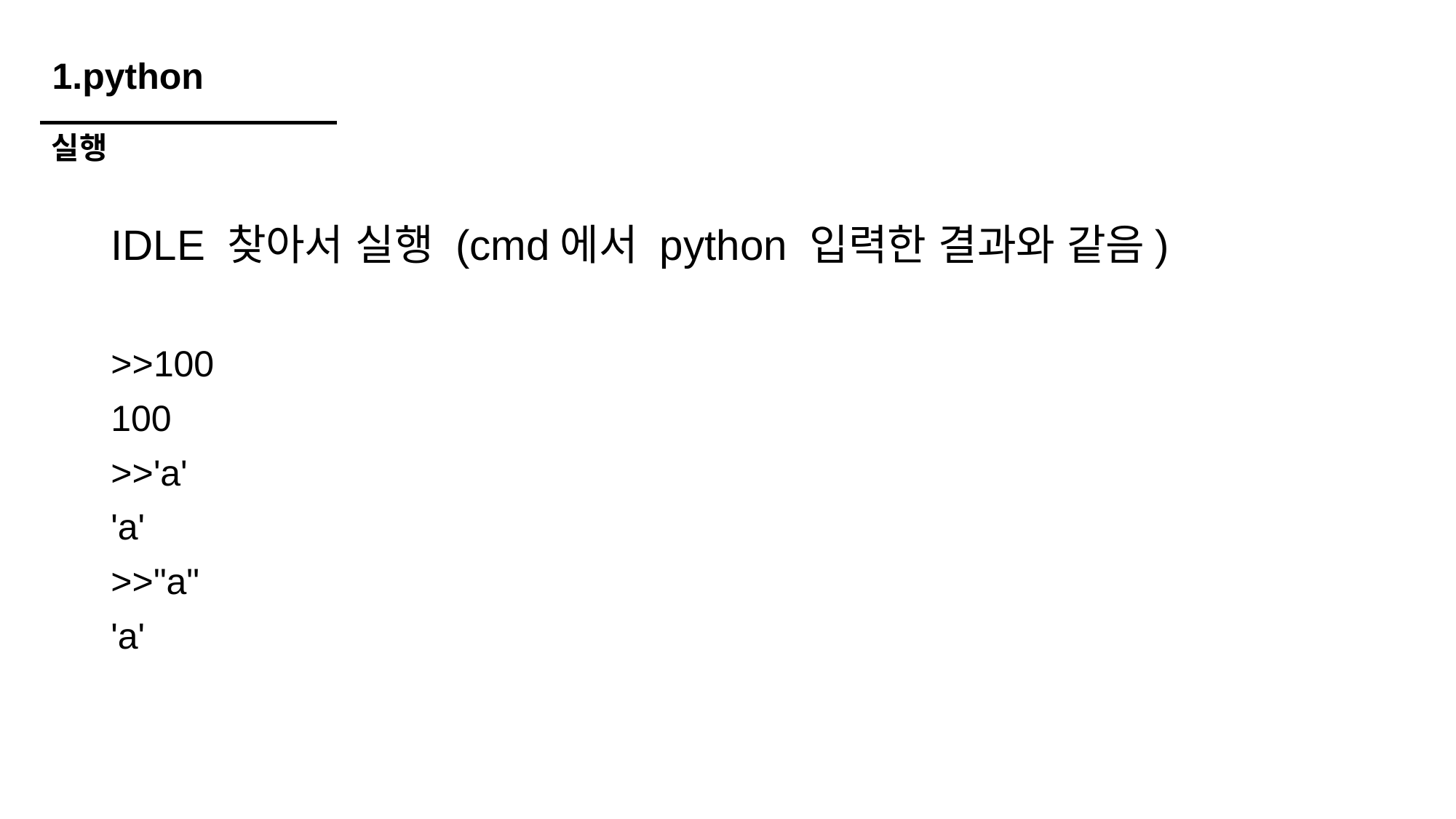

# 1.python
실행
IDLE 찾아서 실행 (cmd에서 python 입력한 결과와 같음)

>>100
100
>>'a'
'a'
>>"a"
'a'